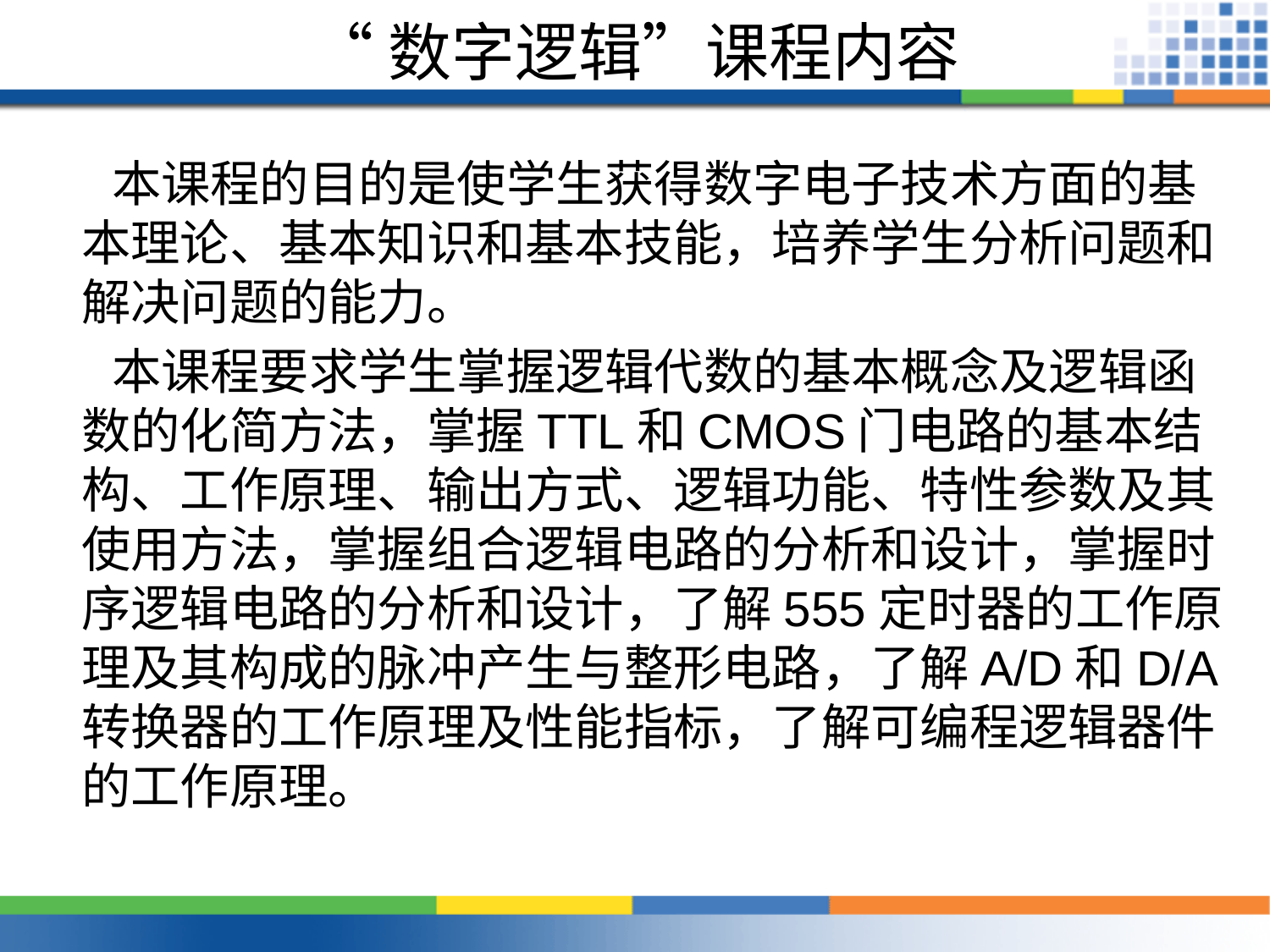

# “数字逻辑”课程内容
      本课程的目的是使学生获得数字电子技术方面的基本理论、基本知识和基本技能，培养学生分析问题和解决问题的能力。
      本课程要求学生掌握逻辑代数的基本概念及逻辑函数的化简方法，掌握TTL和CMOS门电路的基本结构、工作原理、输出方式、逻辑功能、特性参数及其使用方法，掌握组合逻辑电路的分析和设计，掌握时序逻辑电路的分析和设计，了解555定时器的工作原理及其构成的脉冲产生与整形电路，了解A/D和D/A转换器的工作原理及性能指标，了解可编程逻辑器件的工作原理。